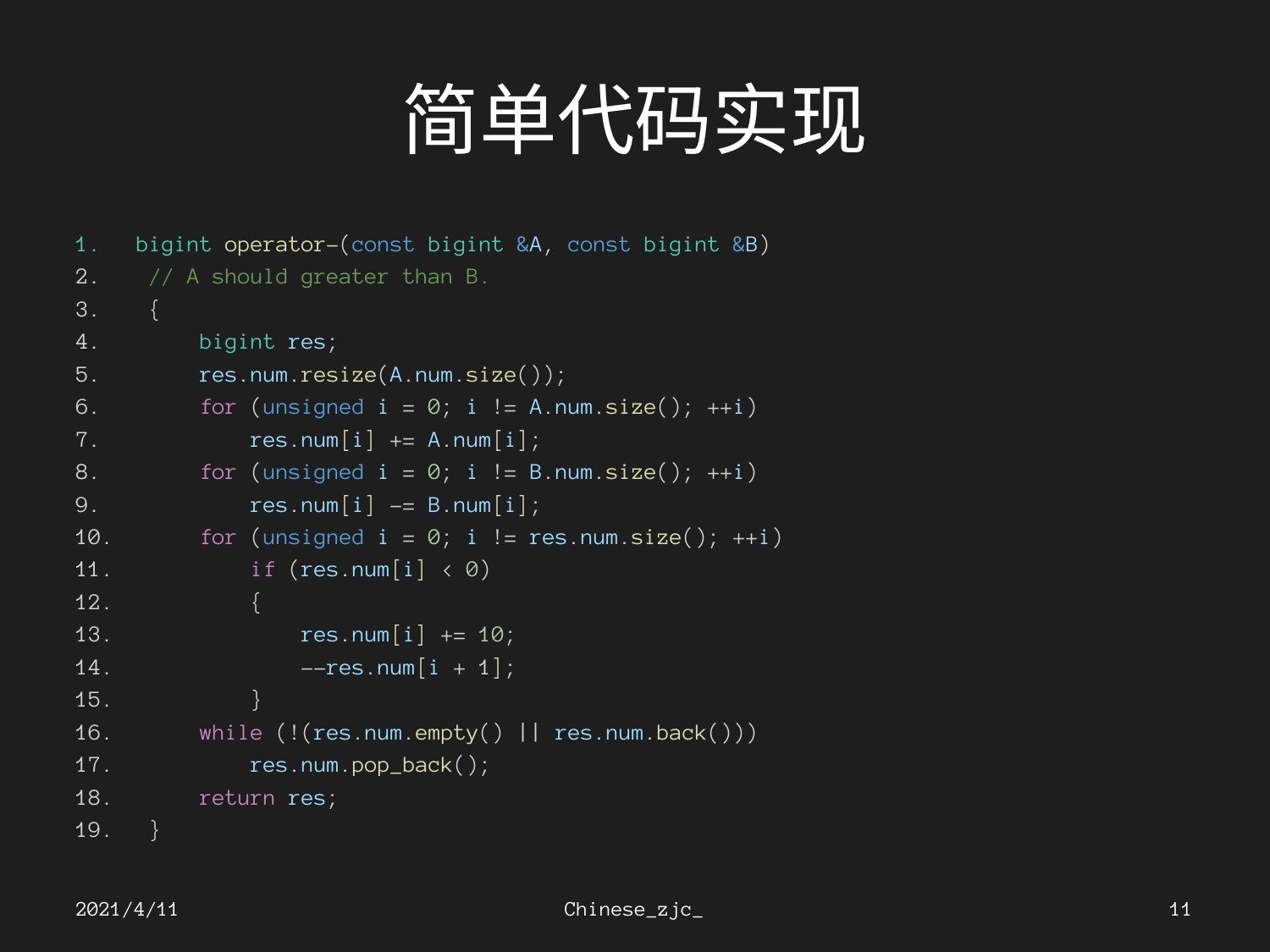

# 简单代码实现
bigint operator-(const bigint &A, const bigint &B)
 // A should greater than B.
 {
     bigint res;
     res.num.resize(A.num.size());
     for (unsigned i = 0; i != A.num.size(); ++i)
         res.num[i] += A.num[i];
     for (unsigned i = 0; i != B.num.size(); ++i)
         res.num[i] -= B.num[i];
     for (unsigned i = 0; i != res.num.size(); ++i)
         if (res.num[i] < 0)
         {
             res.num[i] += 10;
             --res.num[i + 1];
         }
     while (!(res.num.empty() || res.num.back()))
         res.num.pop_back();
     return res;
 }
2021/4/11
Chinese_zjc_
11